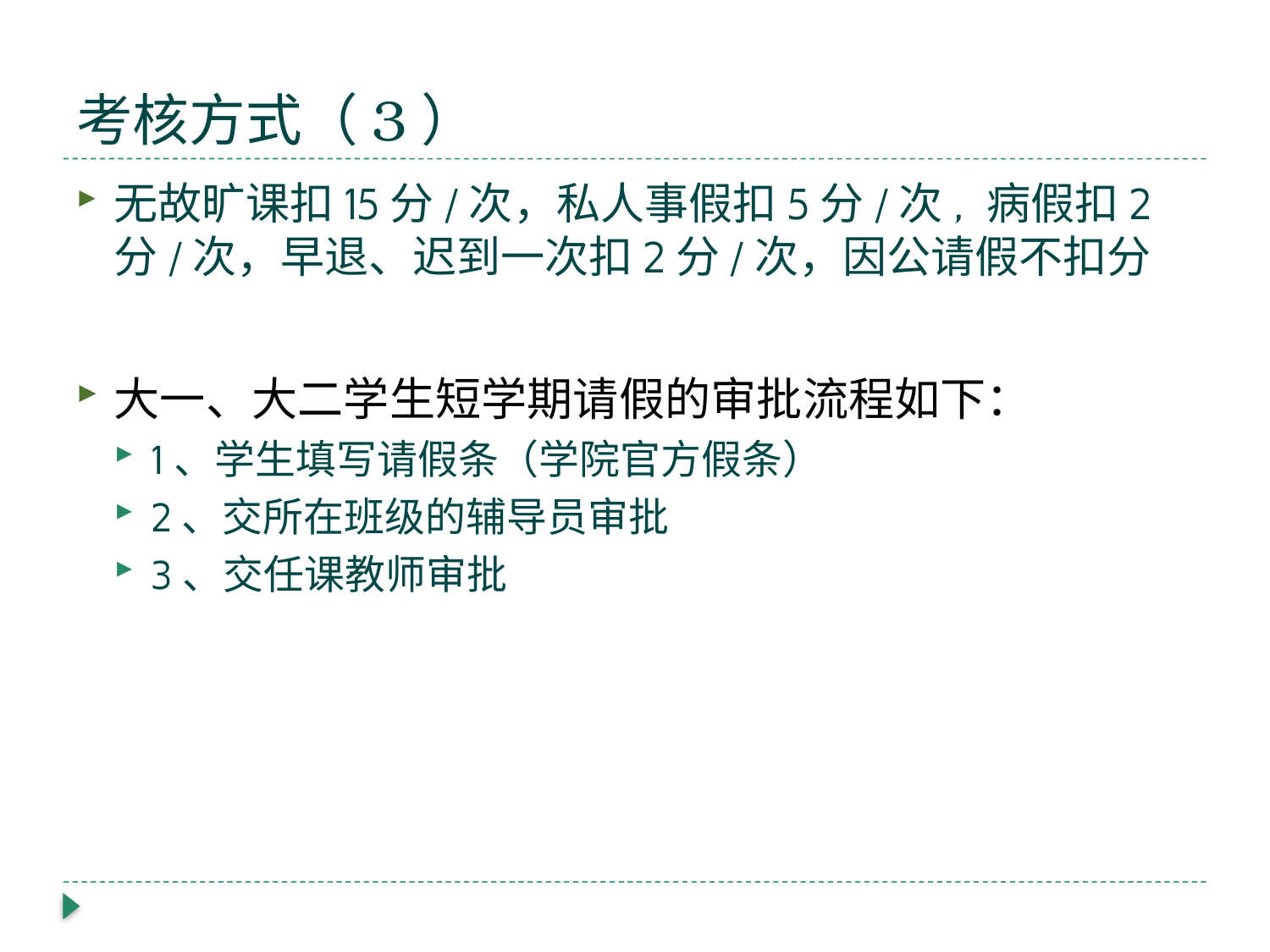

# 考核方式（3）
无故旷课扣15分/次，私人事假扣5分/次, 病假扣2分/次，早退、迟到一次扣2分/次，因公请假不扣分

大一、大二学生短学期请假的审批流程如下：
1、学生填写请假条（学院官方假条）
2、交所在班级的辅导员审批
3、交任课教师审批